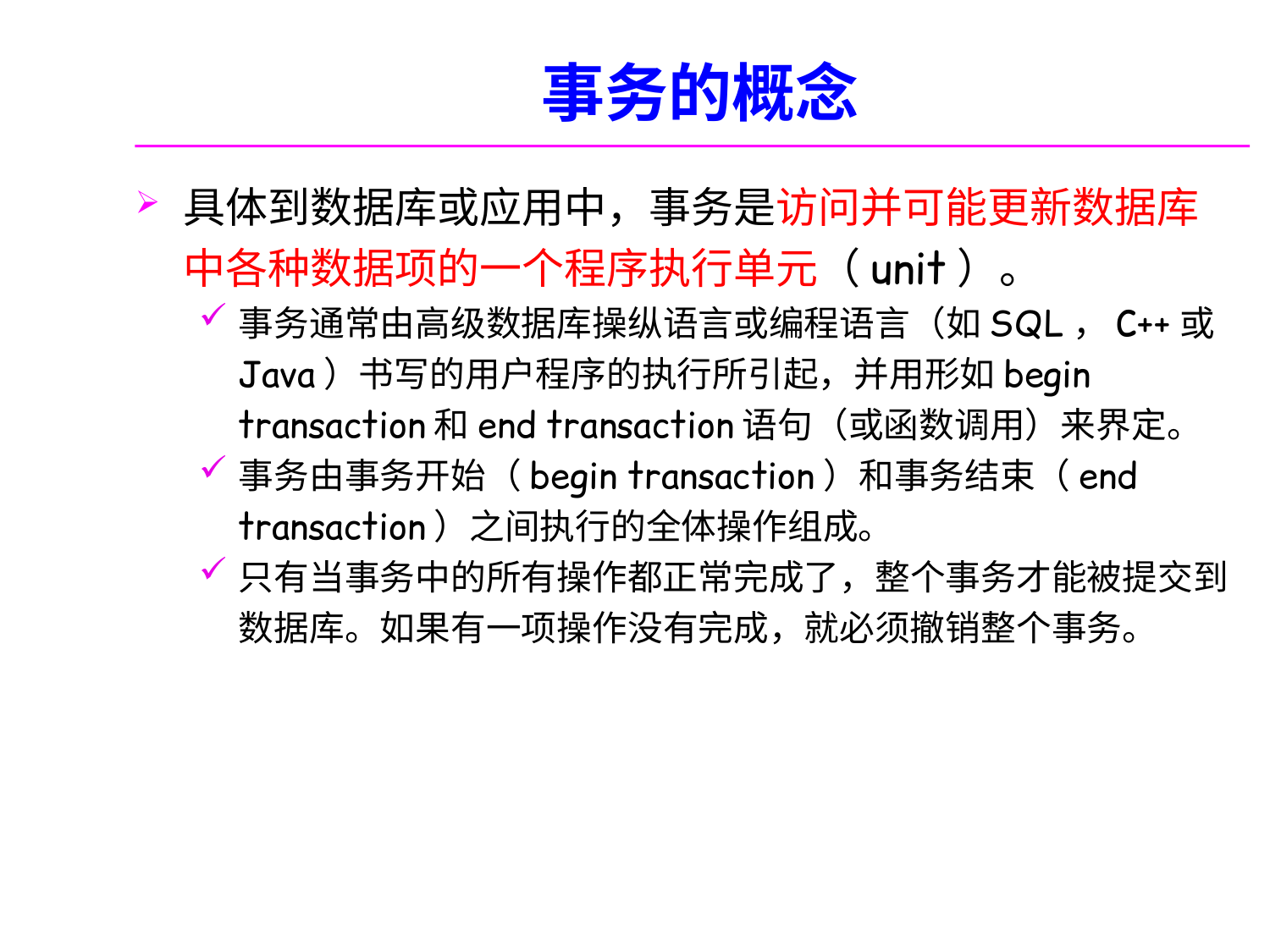

# 事务的概念
具体到数据库或应用中，事务是访问并可能更新数据库中各种数据项的一个程序执行单元（unit）。
事务通常由高级数据库操纵语言或编程语言（如SQL，C++或Java）书写的用户程序的执行所引起，并用形如begin transaction和end transaction语句（或函数调用）来界定。
事务由事务开始（begin transaction）和事务结束（end transaction）之间执行的全体操作组成。
只有当事务中的所有操作都正常完成了，整个事务才能被提交到数据库。如果有一项操作没有完成，就必须撤销整个事务。
7